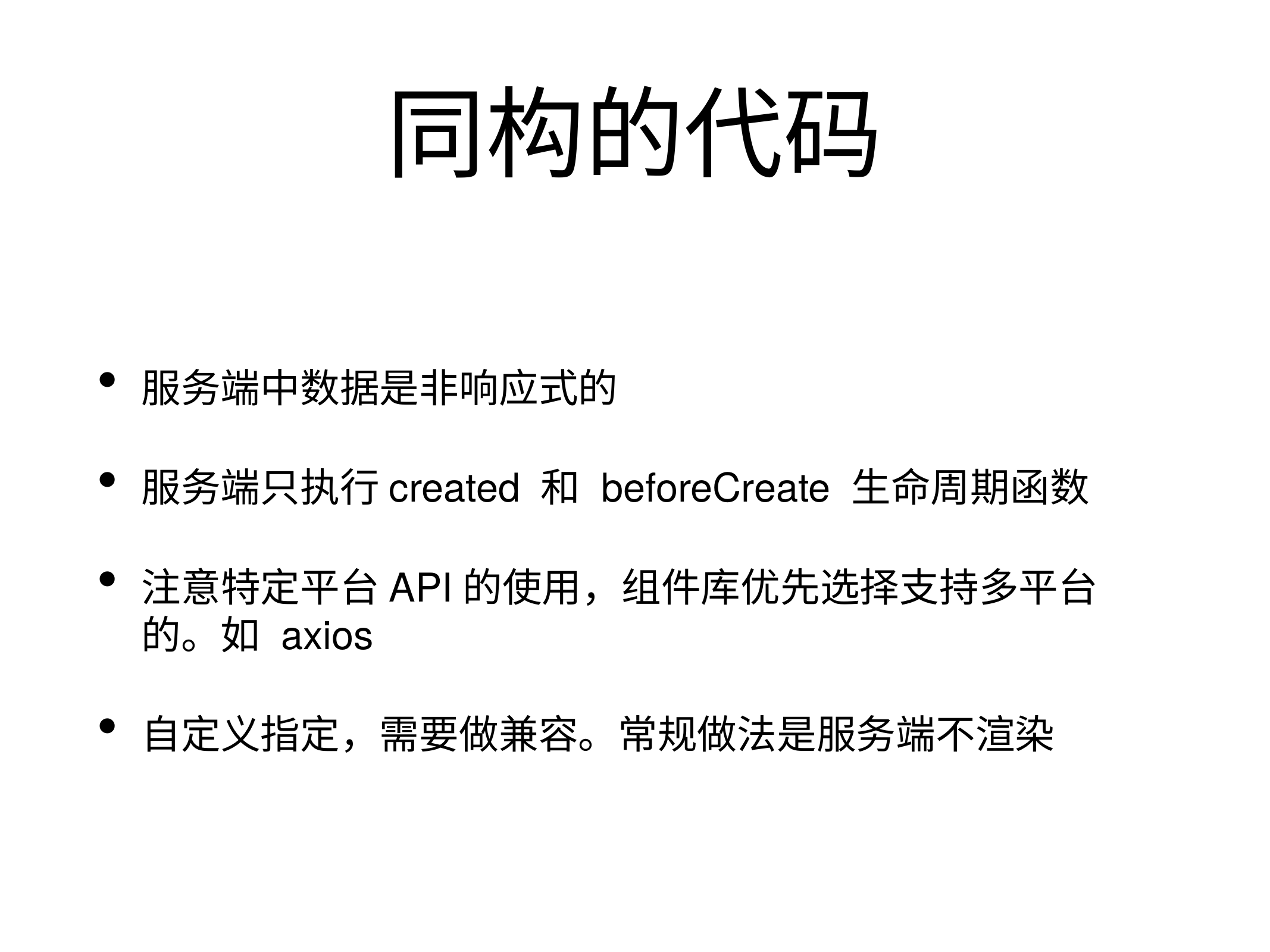

# 同构的代码
服务端中数据是非响应式的
服务端只执行created 和 beforeCreate 生命周期函数
注意特定平台API的使用，组件库优先选择支持多平台的。如 axios
自定义指定，需要做兼容。常规做法是服务端不渲染